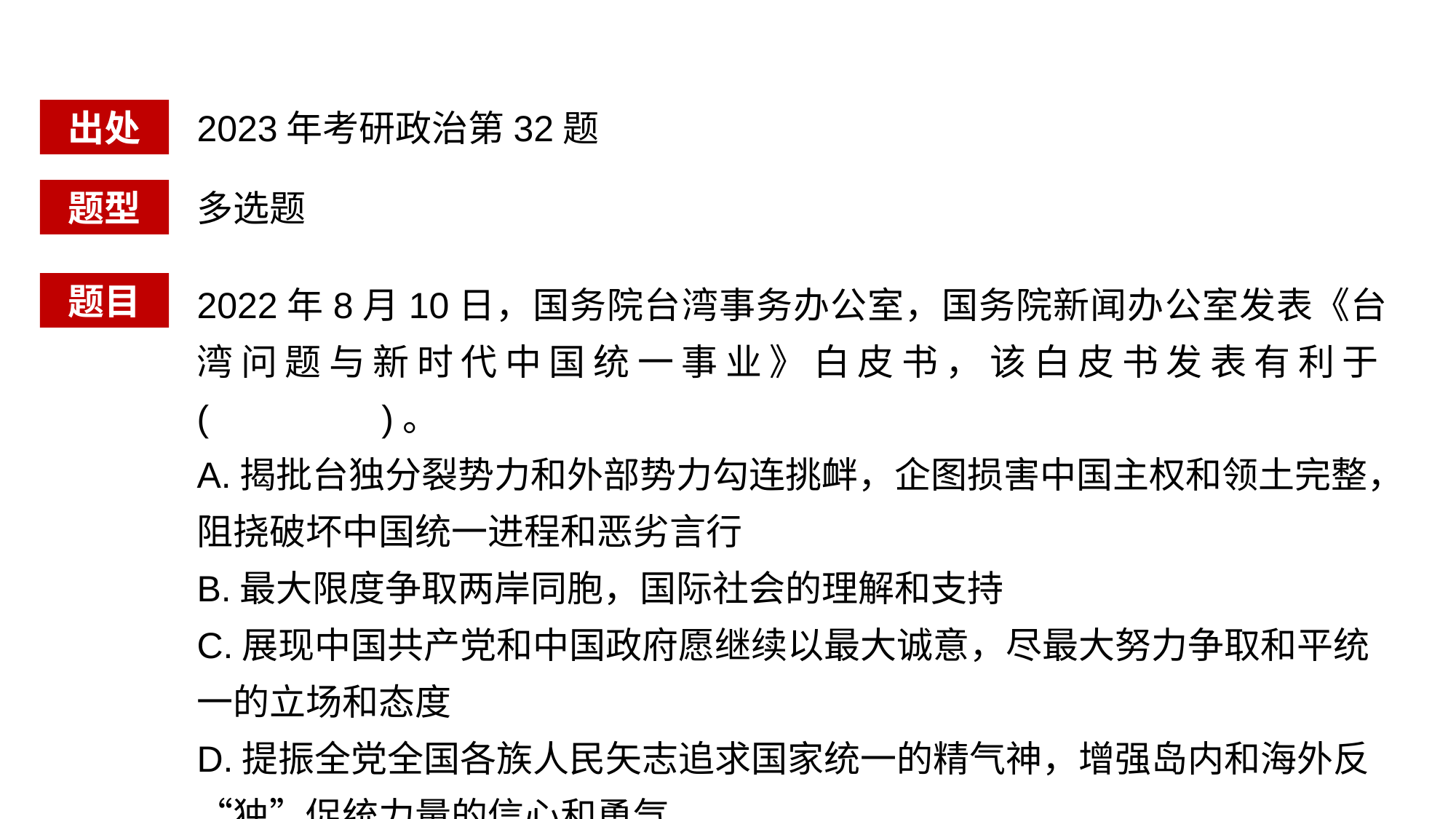

出处
2023年考研政治第32题
题型
多选题
2022年8月10日，国务院台湾事务办公室，国务院新闻办公室发表《台湾问题与新时代中国统一事业》白皮书，该白皮书发表有利于(                 )。
A.揭批台独分裂势力和外部势力勾连挑衅，企图损害中国主权和领土完整，阻挠破坏中国统一进程和恶劣言行
B.最大限度争取两岸同胞，国际社会的理解和支持
C.展现中国共产党和中国政府愿继续以最大诚意，尽最大努力争取和平统一的立场和态度
D.提振全党全国各族人民矢志追求国家统一的精气神，增强岛内和海外反“独”促统力量的信心和勇气
题目